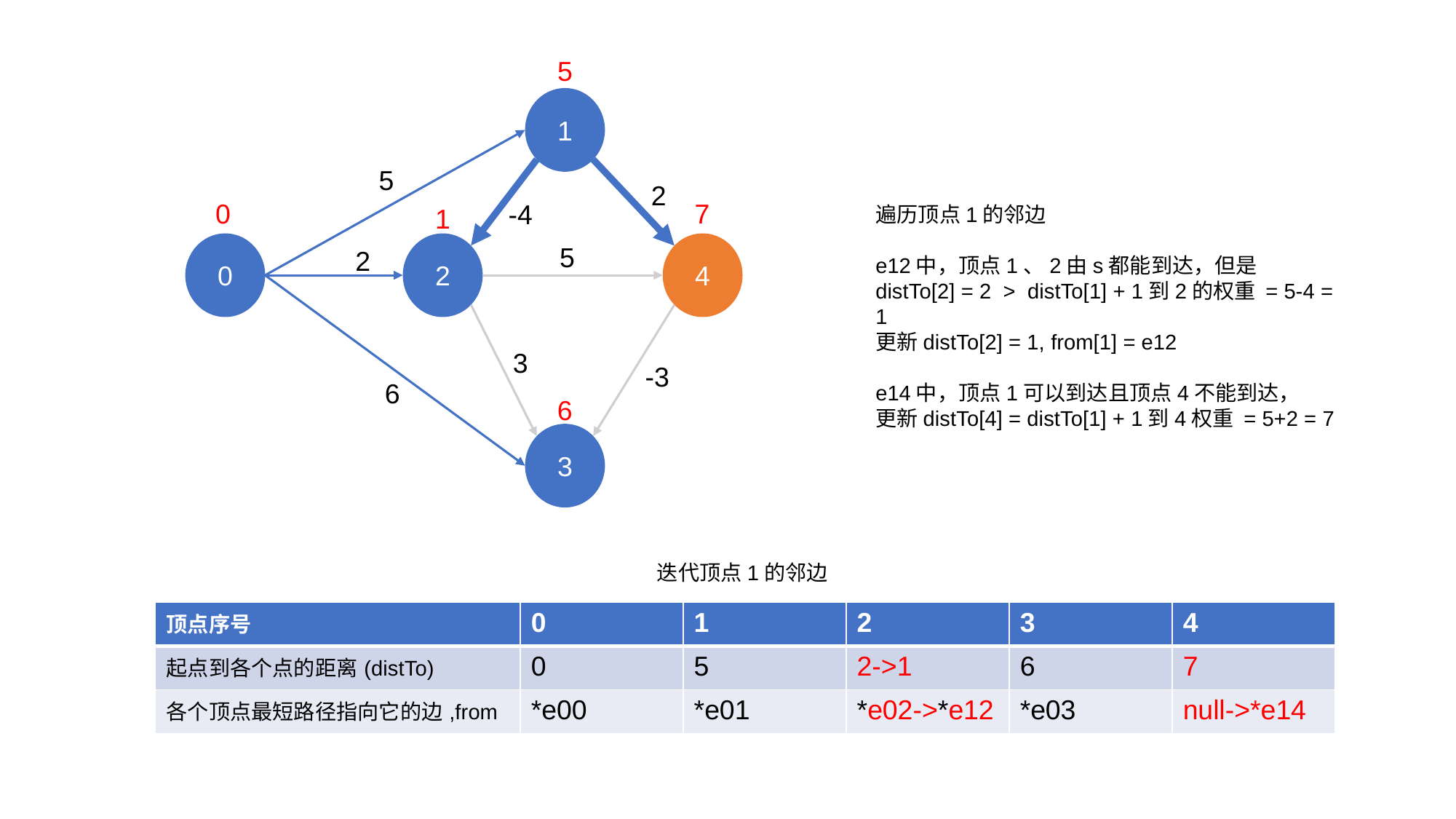

5
1
5
2
0
7
-4
1
4
2
0
5
2
3
-3
6
6
3
遍历顶点1的邻边

e12中，顶点1、2由s都能到达，但是
distTo[2] = 2  >  distTo[1] + 1到2的权重 = 5-4 = 1
更新distTo[2] = 1, from[1] = e12

e14中，顶点1可以到达且顶点4不能到达，
更新distTo[4] = distTo[1] + 1到4权重 = 5+2 = 7
迭代顶点1的邻边
| 顶点序号 | 0 | 1 | 2 | 3 | 4 |
| --- | --- | --- | --- | --- | --- |
| 起点到各个点的距离(distTo) | 0 | 5 | 2->1 | 6 | 7 |
| 各个顶点最短路径指向它的边,from | \*e00 | \*e01 | \*e02->\*e12 | \*e03 | null->\*e14 |